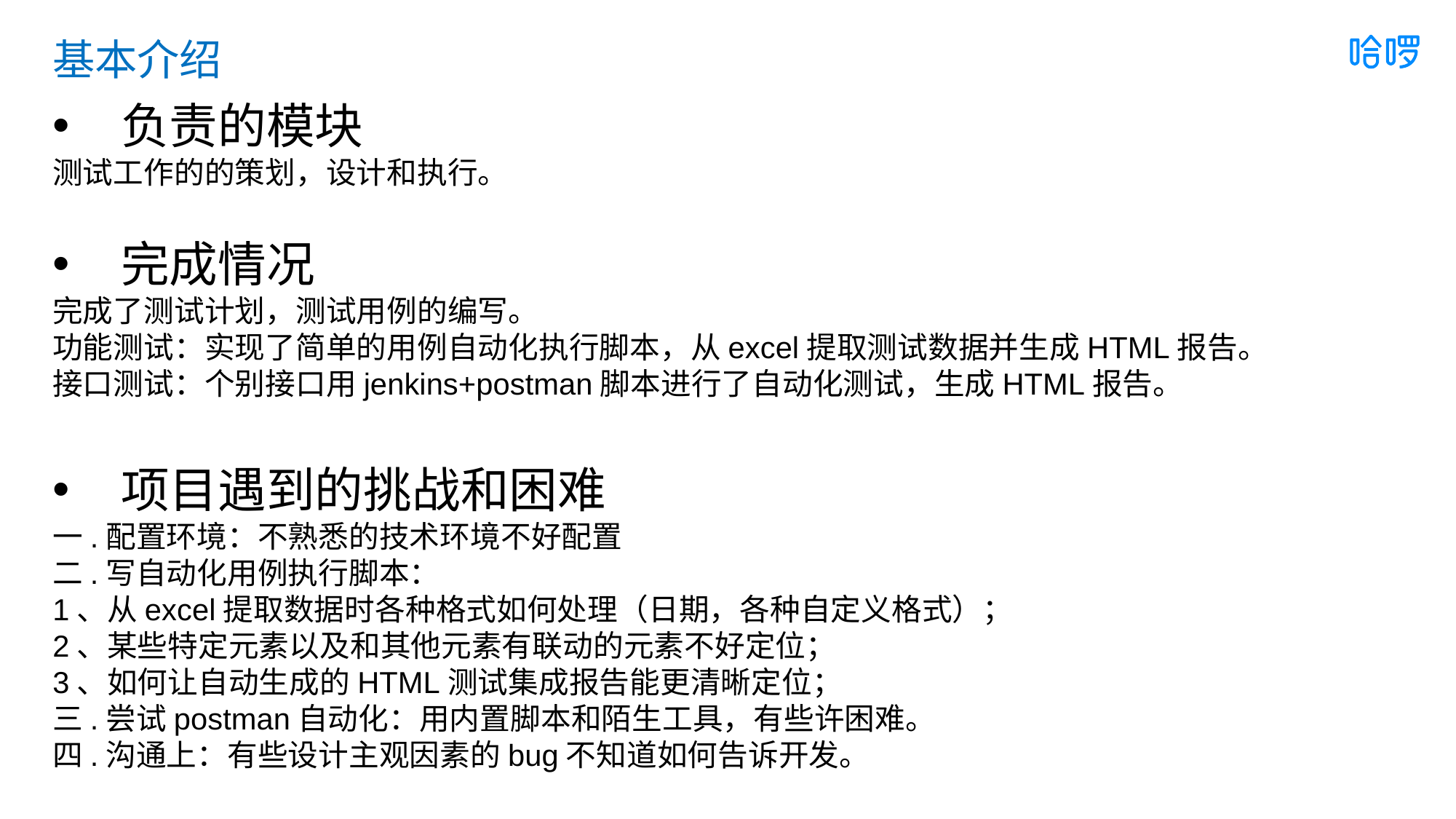

基本介绍
负责的模块
测试工作的的策划，设计和执行。

完成情况
完成了测试计划，测试用例的编写。
功能测试：实现了简单的用例自动化执行脚本，从excel提取测试数据并生成HTML报告。
接口测试：个别接口用jenkins+postman脚本进行了自动化测试，生成HTML报告。

项目遇到的挑战和困难
一.配置环境：不熟悉的技术环境不好配置
二.写自动化用例执行脚本：
1、从excel提取数据时各种格式如何处理（日期，各种自定义格式）；
2、某些特定元素以及和其他元素有联动的元素不好定位；
3、如何让自动生成的HTML测试集成报告能更清晰定位；
三.尝试postman自动化：用内置脚本和陌生工具，有些许困难。
四.沟通上：有些设计主观因素的bug不知道如何告诉开发。